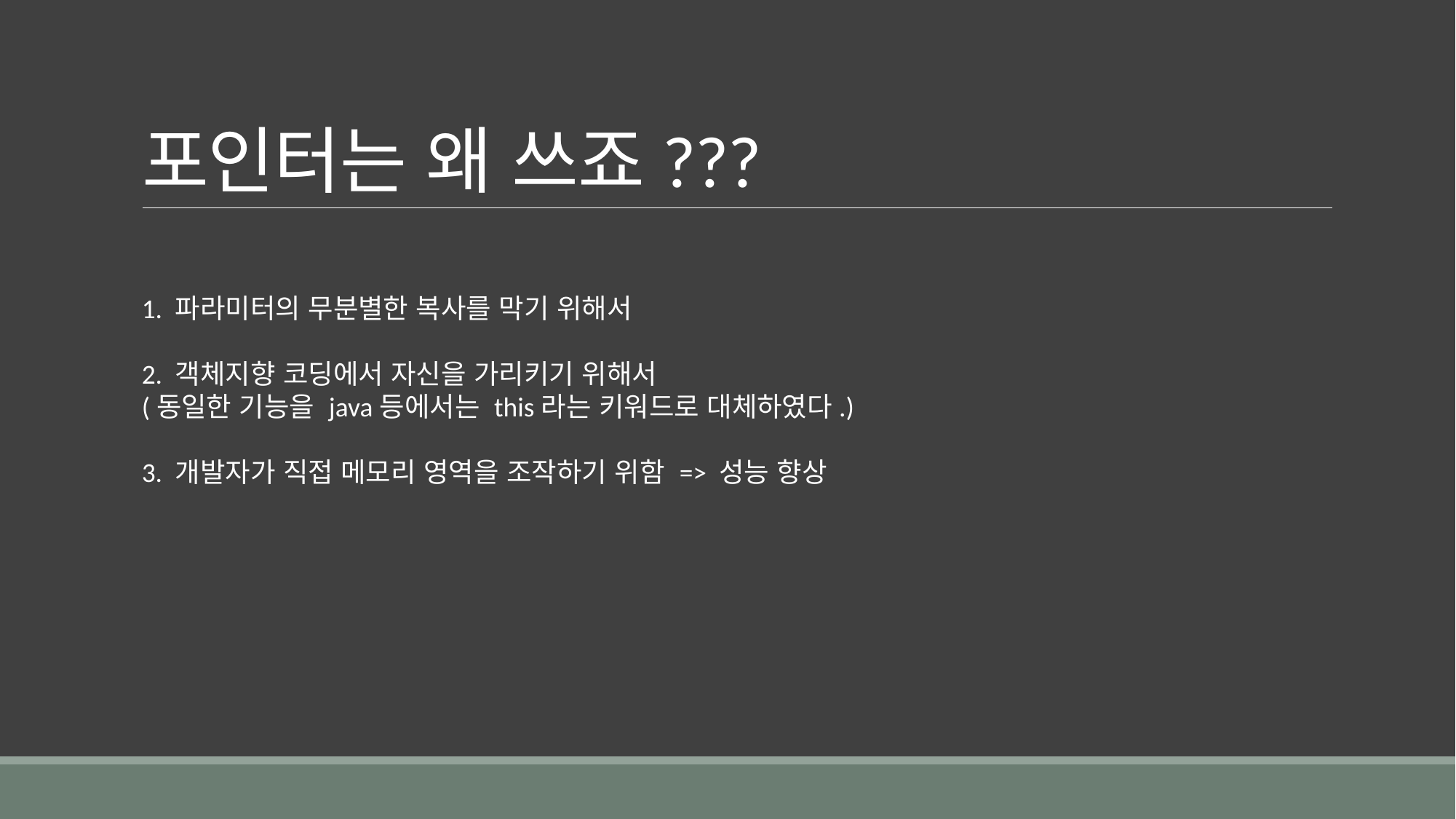

# 포인터는 왜 쓰죠???
1. 파라미터의 무분별한 복사를 막기 위해서

2. 객체지향 코딩에서 자신을 가리키기 위해서
(동일한 기능을 java등에서는 this라는 키워드로 대체하였다.)

3. 개발자가 직접 메모리 영역을 조작하기 위함 => 성능 향상